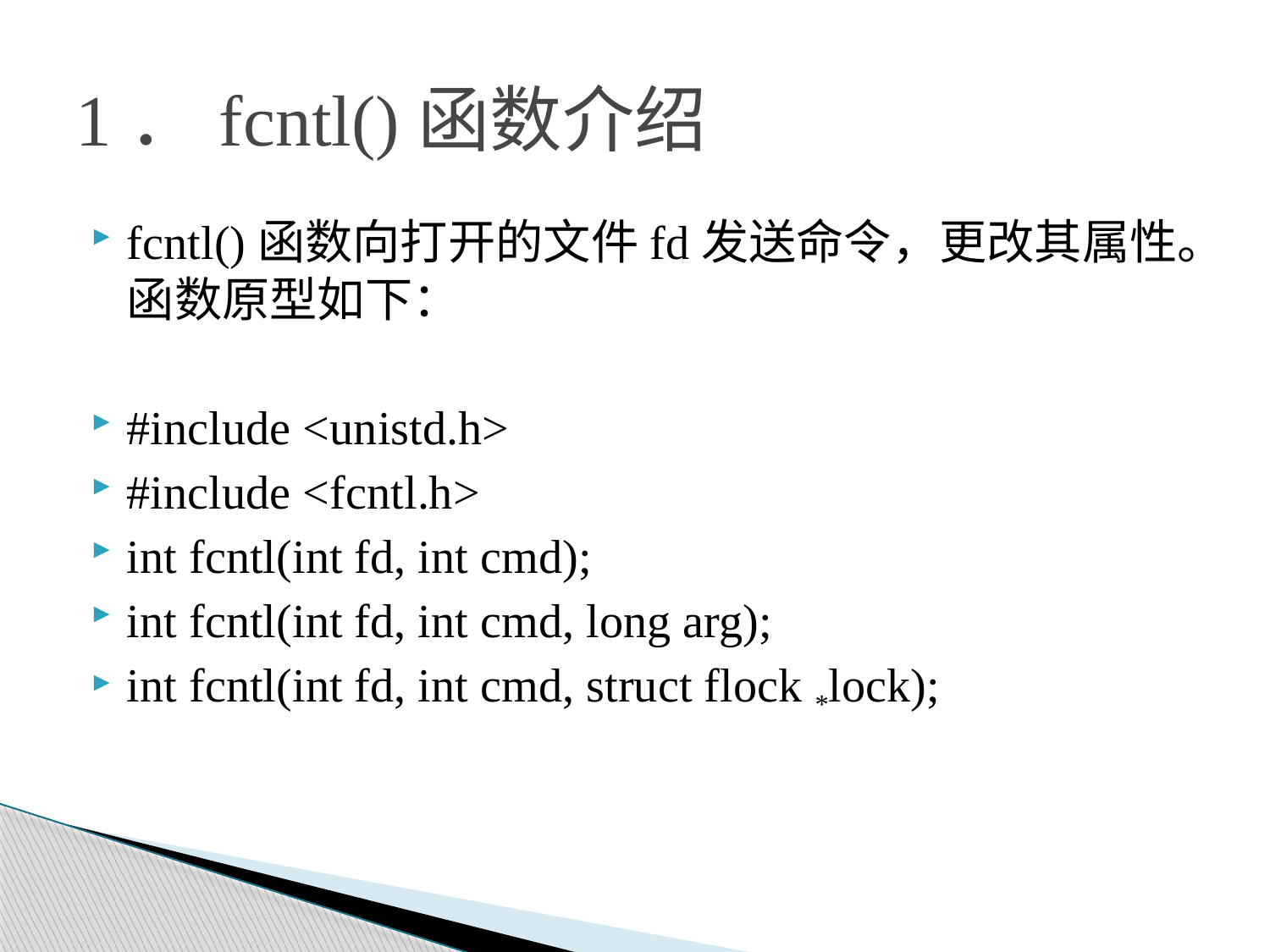

# 1．fcntl()函数介绍
fcntl()函数向打开的文件fd发送命令，更改其属性。函数原型如下：

#include <unistd.h>
#include <fcntl.h>
int fcntl(int fd, int cmd);
int fcntl(int fd, int cmd, long arg);
int fcntl(int fd, int cmd, struct flock *lock);